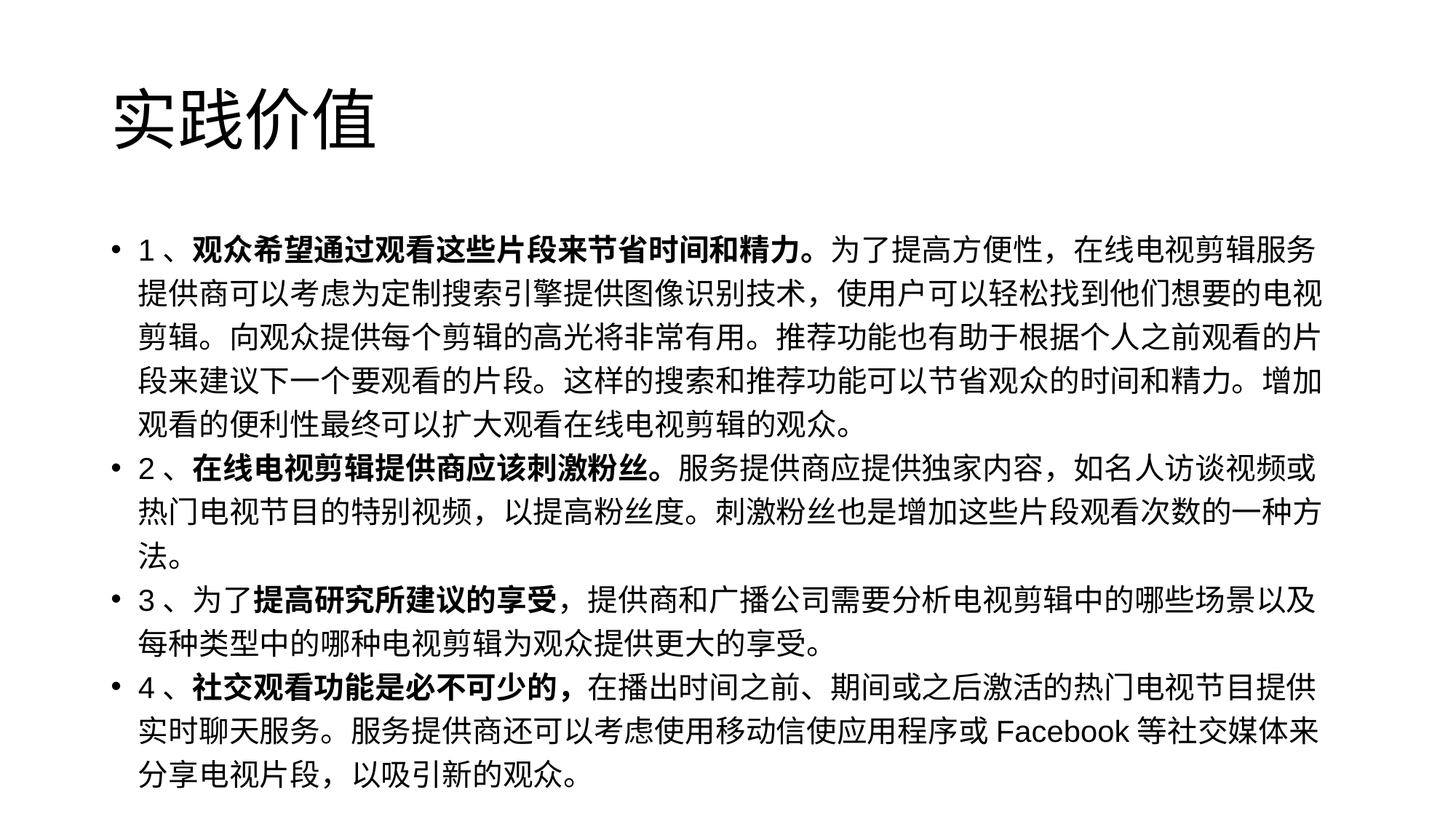

# 实践价值
1、观众希望通过观看这些片段来节省时间和精力。为了提高方便性，在线电视剪辑服务提供商可以考虑为定制搜索引擎提供图像识别技术，使用户可以轻松找到他们想要的电视剪辑。向观众提供每个剪辑的高光将非常有用。推荐功能也有助于根据个人之前观看的片段来建议下一个要观看的片段。这样的搜索和推荐功能可以节省观众的时间和精力。增加观看的便利性最终可以扩大观看在线电视剪辑的观众。
2、在线电视剪辑提供商应该刺激粉丝。服务提供商应提供独家内容，如名人访谈视频或热门电视节目的特别视频，以提高粉丝度。刺激粉丝也是增加这些片段观看次数的一种方法。
3、为了提高研究所建议的享受，提供商和广播公司需要分析电视剪辑中的哪些场景以及每种类型中的哪种电视剪辑为观众提供更大的享受。
4、社交观看功能是必不可少的，在播出时间之前、期间或之后激活的热门电视节目提供实时聊天服务。服务提供商还可以考虑使用移动信使应用程序或Facebook等社交媒体来分享电视片段，以吸引新的观众。